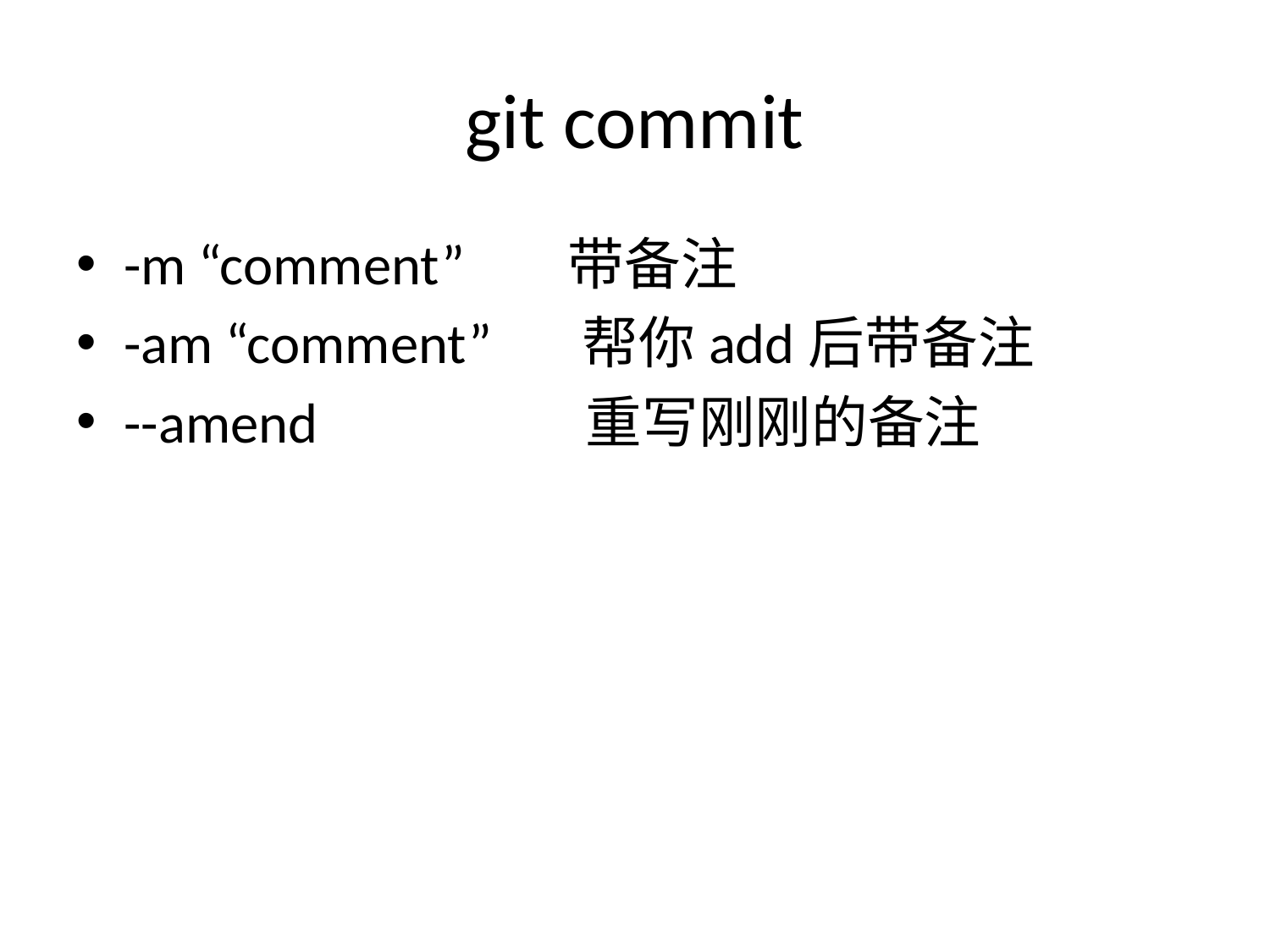

# git commit
-m “comment”       带备注
-am “comment”      帮你add后带备注
--amend                    重写刚刚的备注